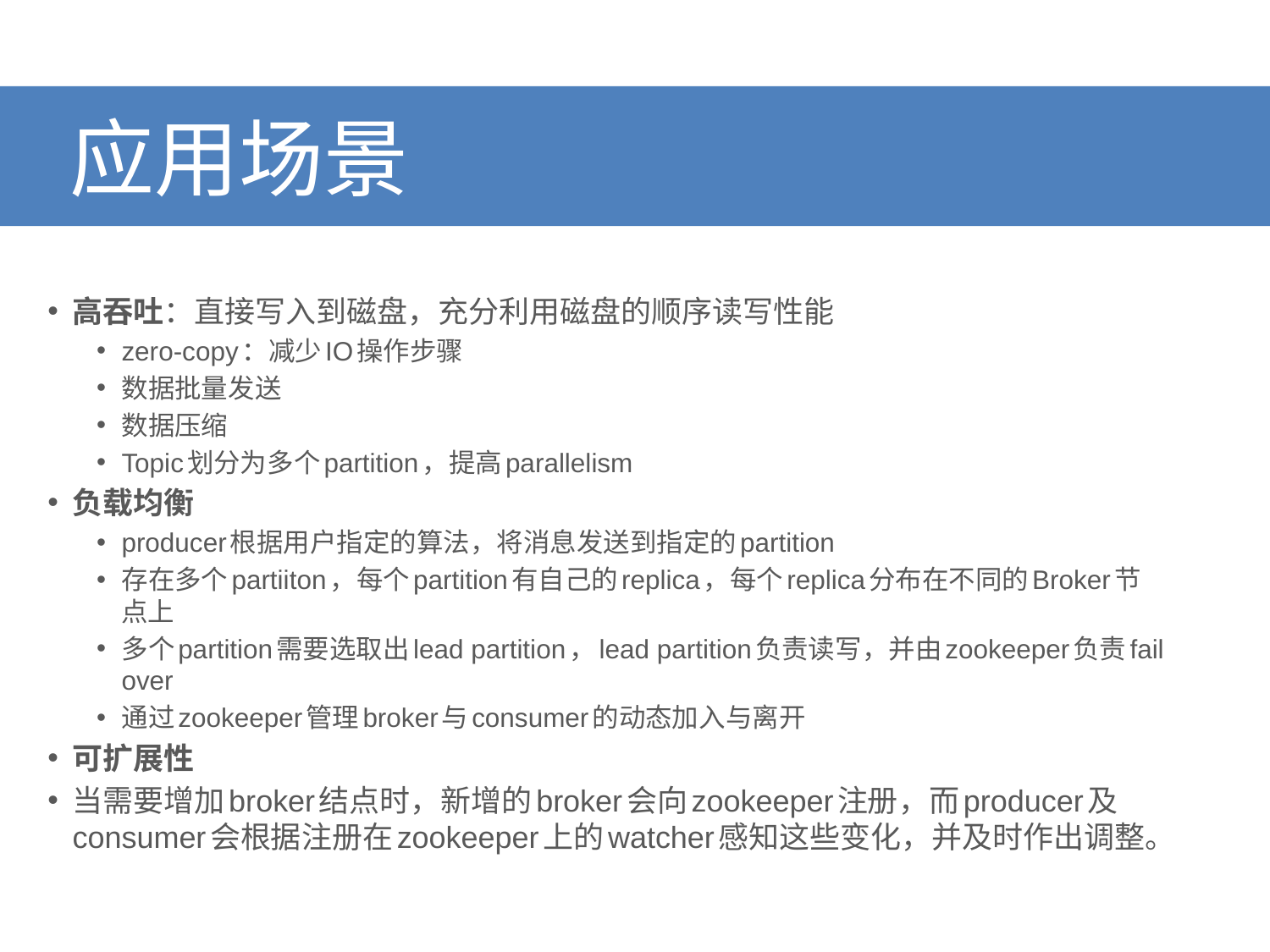

# 应用场景
高吞吐：直接写入到磁盘，充分利用磁盘的顺序读写性能
zero-copy：减少IO操作步骤
数据批量发送
数据压缩
Topic划分为多个partition，提高parallelism
负载均衡
producer根据用户指定的算法，将消息发送到指定的partition
存在多个partiiton，每个partition有自己的replica，每个replica分布在不同的Broker节点上
多个partition需要选取出lead partition，lead partition负责读写，并由zookeeper负责fail over
通过zookeeper管理broker与consumer的动态加入与离开
可扩展性
当需要增加broker结点时，新增的broker会向zookeeper注册，而producer及consumer会根据注册在zookeeper上的watcher感知这些变化，并及时作出调整。